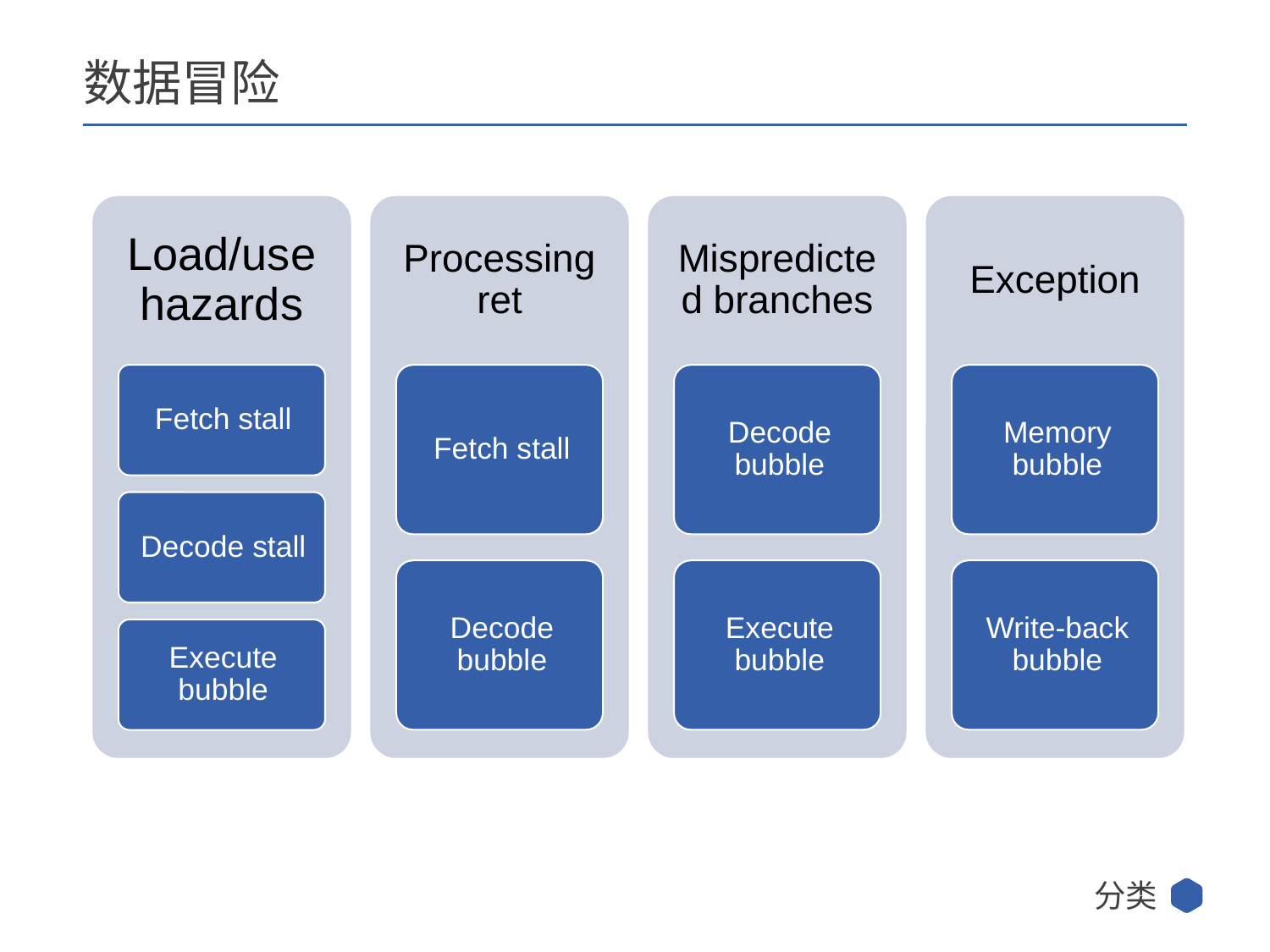

数据冒险
Load/use hazards
Fetch stall
Decode stall
Execute bubble
Processing ret
Fetch stall
Decode bubble
Mispredicted branches
Decode bubble
Execute bubble
Exception
Memory bubble
Write-back bubble
分类